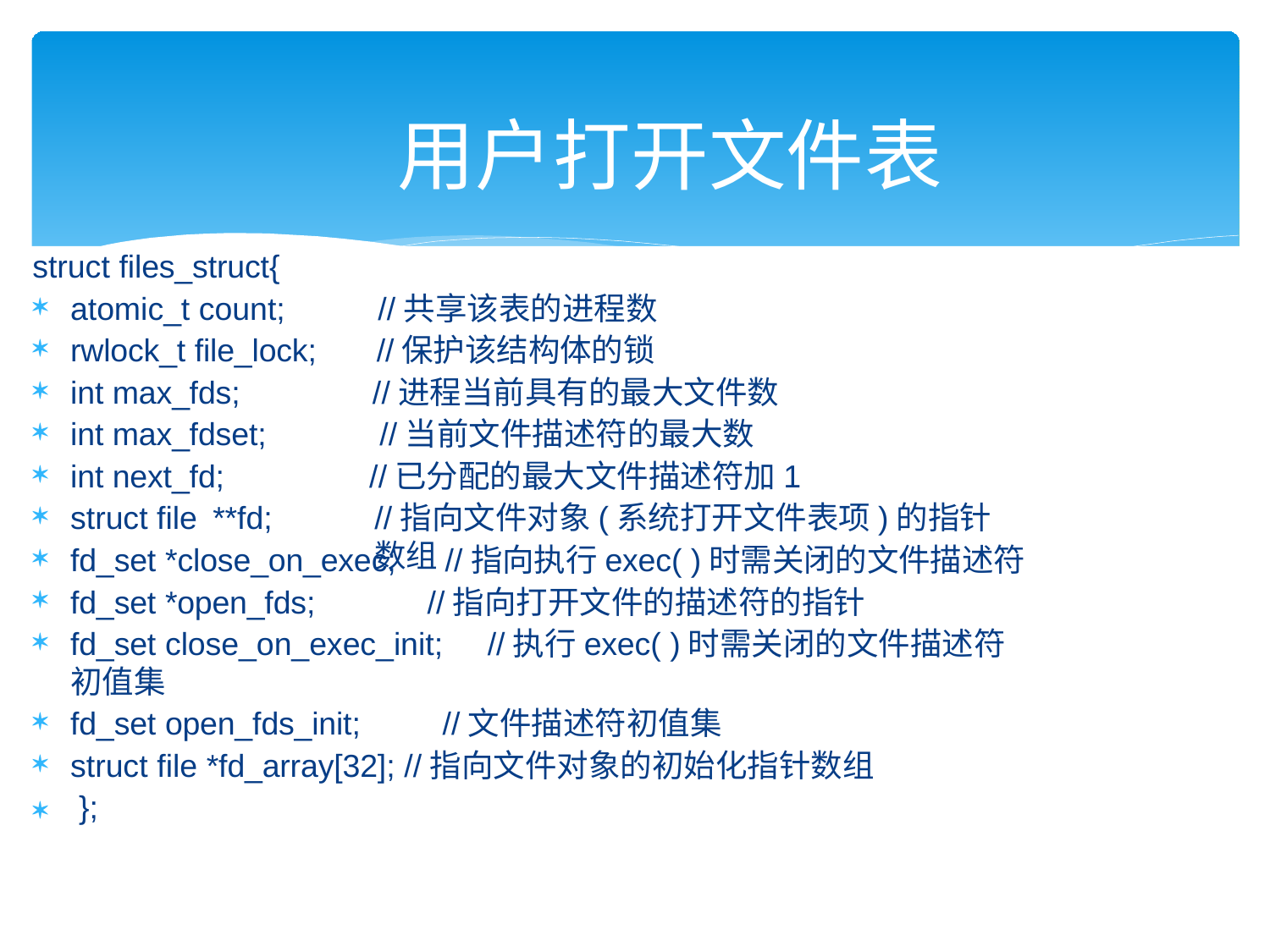

# 用户打开文件表
struct files_struct{

atomic_t count;
rwlock_t file_lock;
int max_fds;
int max_fdset;
int next_fd;
struct file **fd;
fd_set *close_on_exec;	//指向执行exec( )时需关闭的文件描述符
fd_set *open_fds;	//指向打开文件的描述符的指针
fd_set close_on_exec_init;	//执行exec( )时需关闭的文件描述符初值集
fd_set open_fds_init;	//文件描述符初值集
struct file *fd_array[32]; //指向文件对象的初始化指针数组
∗	};
//共享该表的进程数
//保护该结构体的锁
//进程当前具有的最大文件数
//当前文件描述符的最大数
//已分配的最大文件描述符加1
//指向文件对象(系统打开文件表项)的指针数组
160